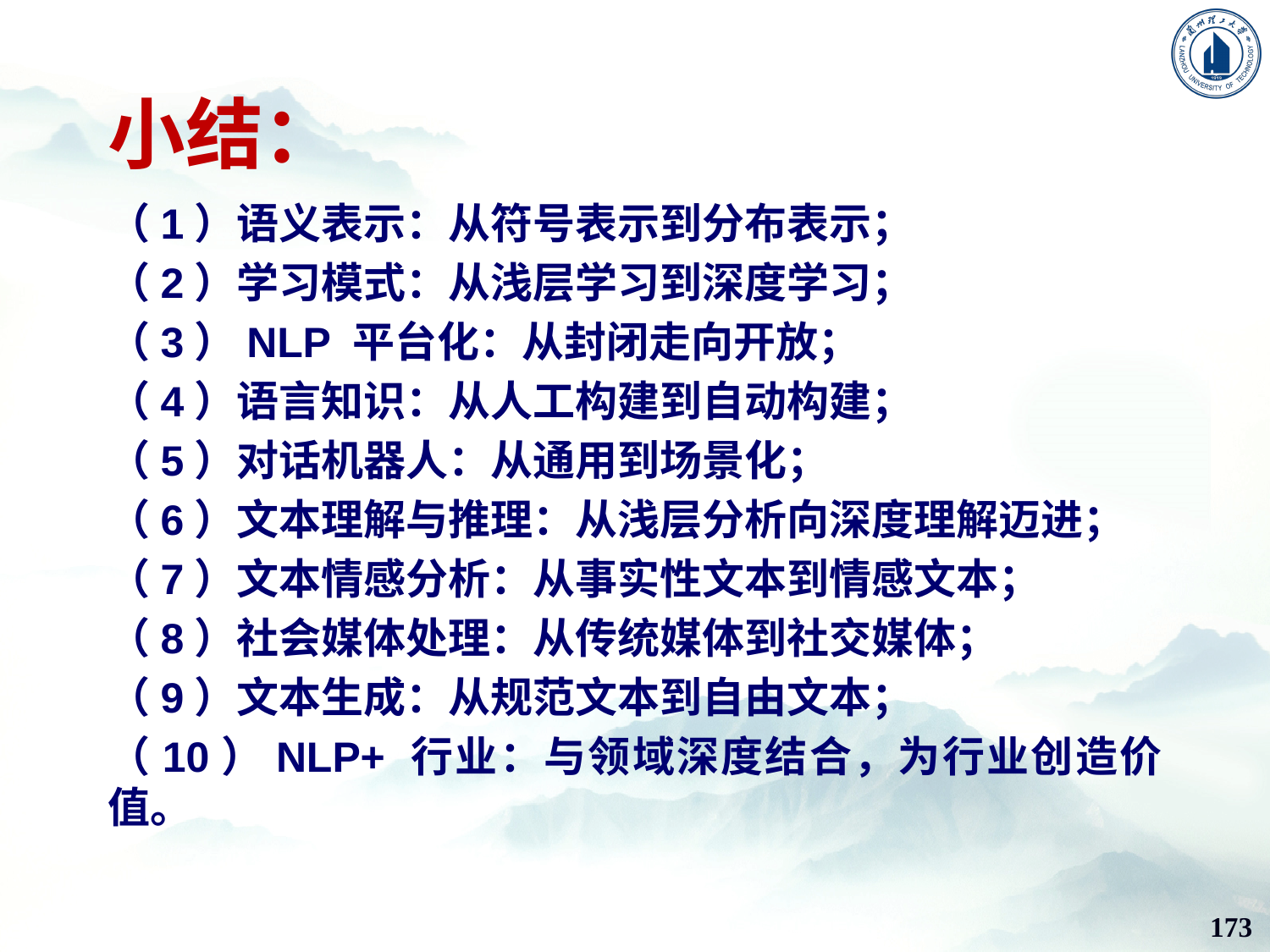

# 小结：
（1）语义表示：从符号表示到分布表示；
（2）学习模式：从浅层学习到深度学习；
（3）NLP 平台化：从封闭走向开放；
（4）语言知识：从人工构建到自动构建；
（5）对话机器人：从通用到场景化；
（6）文本理解与推理：从浅层分析向深度理解迈进；
（7）文本情感分析：从事实性文本到情感文本；
（8）社会媒体处理：从传统媒体到社交媒体；
（9）文本生成：从规范文本到自由文本；
（10）NLP+ 行业：与领域深度结合，为行业创造价值。
173